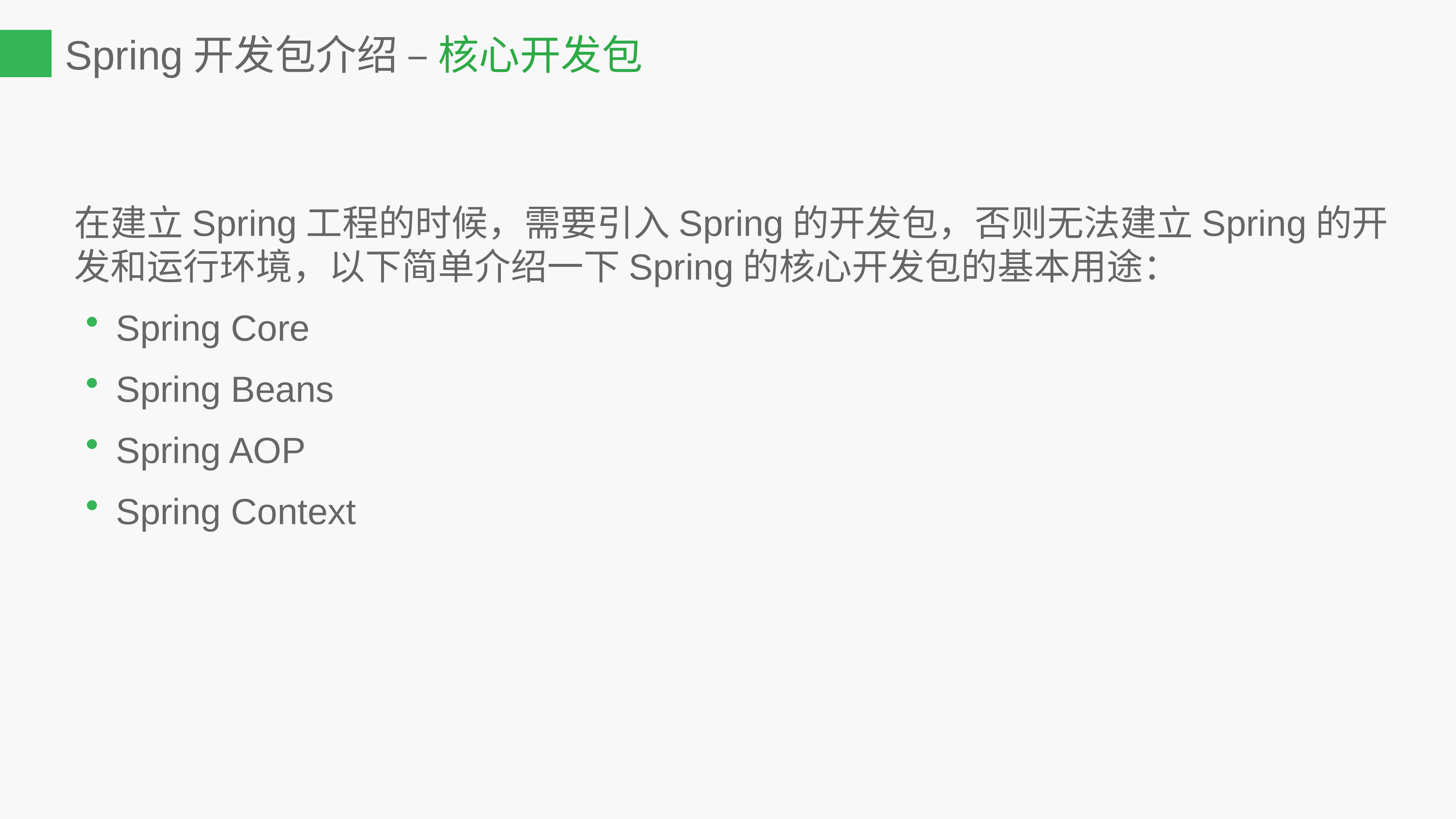

Spring开发包介绍 – 核心开发包

在建立Spring工程的时候，需要引入Spring的开发包，否则无法建立Spring的开发和运行环境，以下简单介绍一下Spring的核心开发包的基本用途：
Spring Core
Spring Beans
Spring AOP
Spring Context